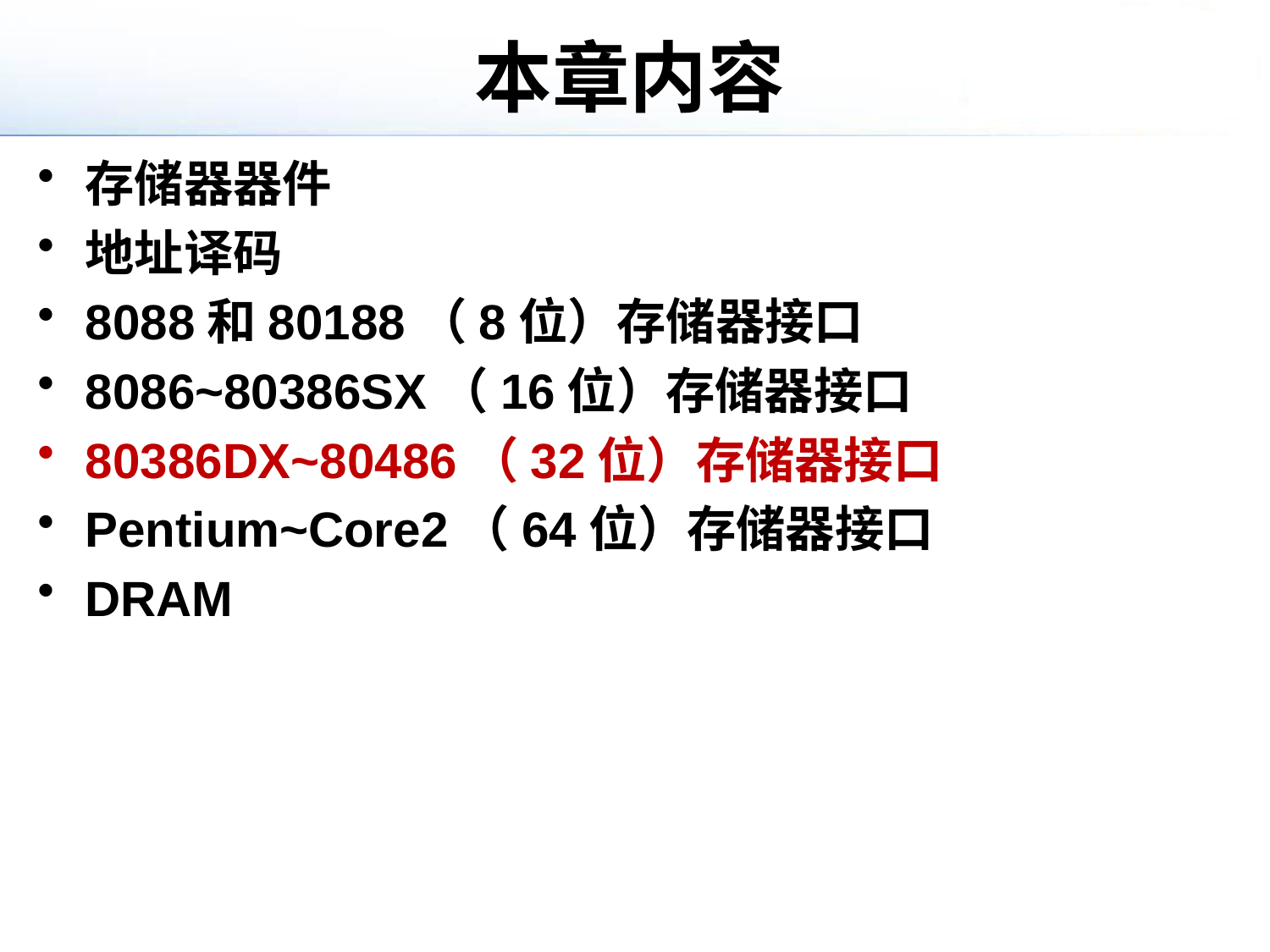

# 本章内容
存储器器件
地址译码
8088和80188（8位）存储器接口
8086~80386SX（16位）存储器接口
80386DX~80486（32位）存储器接口
Pentium~Core2（64位）存储器接口
DRAM